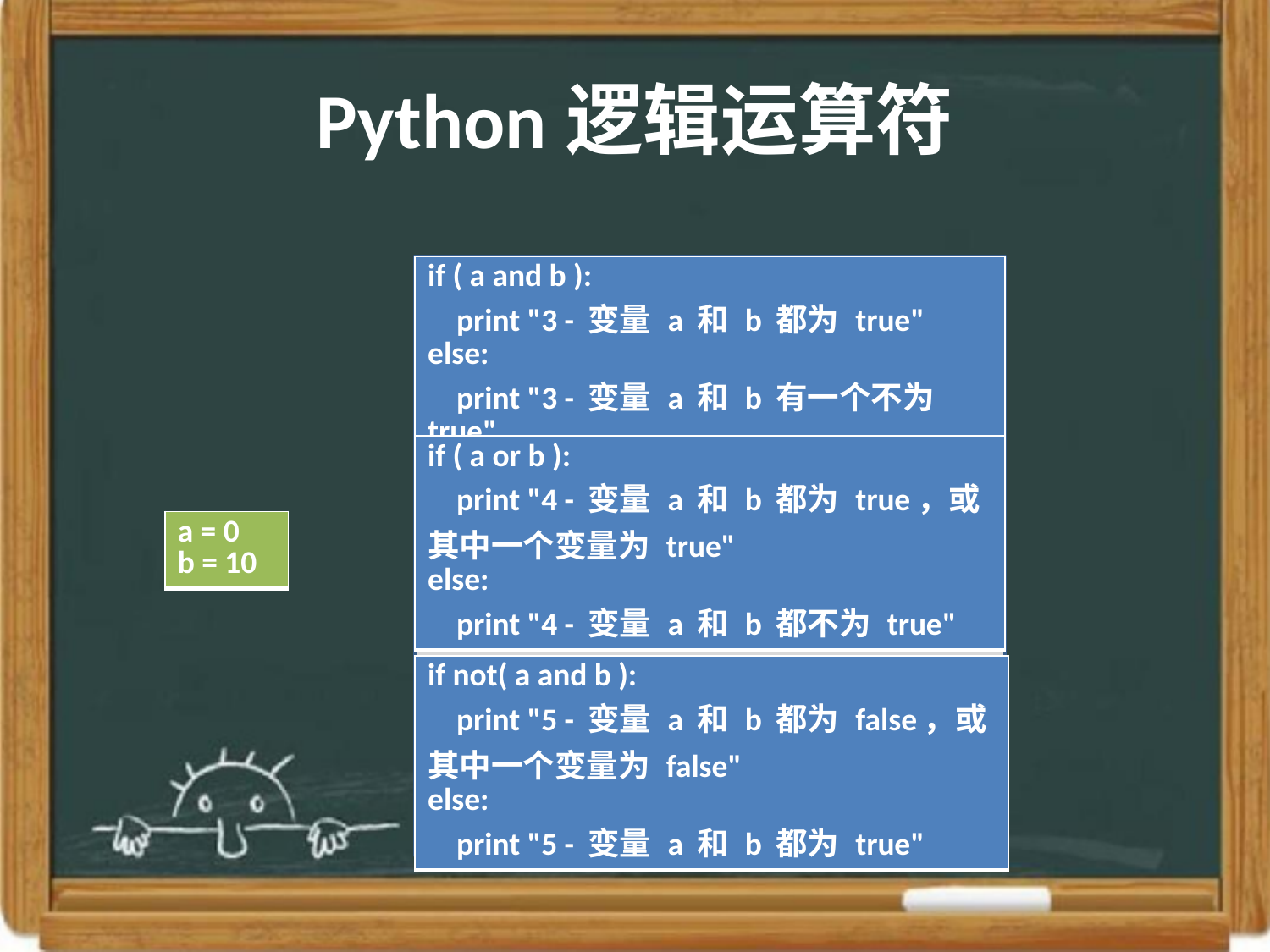

# Python逻辑运算符

| if ( a and b ): print "3 - 变量 a 和 b 都为 true" else: print "3 - 变量 a 和 b 有一个不为 true" |
| --- |
| if ( a or b ): print "4 - 变量 a 和 b 都为 true，或其中一个变量为 true" else: print "4 - 变量 a 和 b 都不为 true" |
| --- |
| a = 0 b = 10 |
| --- |
| if not( a and b ): print "5 - 变量 a 和 b 都为 false，或其中一个变量为 false" else: print "5 - 变量 a 和 b 都为 true" |
| --- |